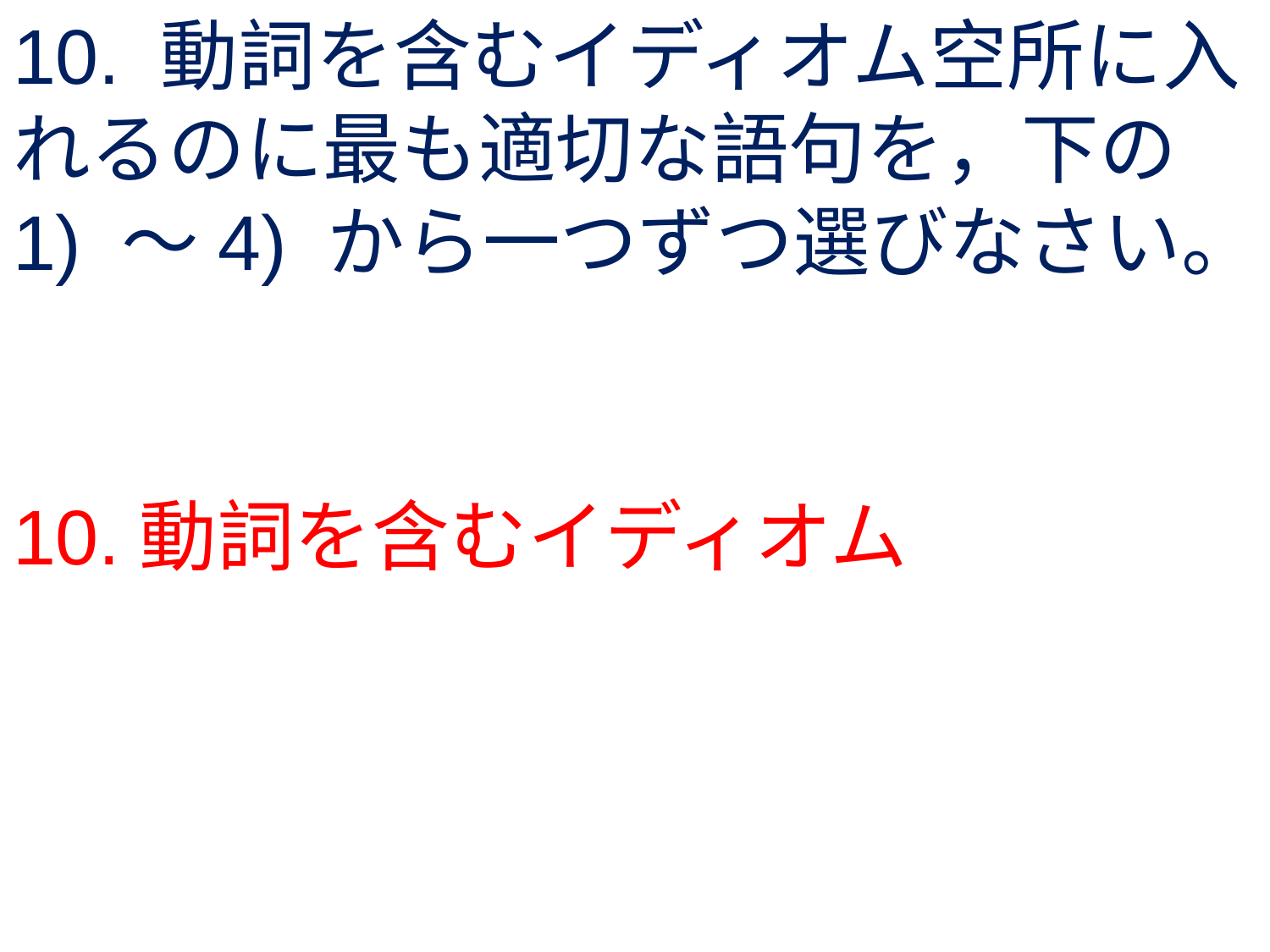

# 10. 動詞を含むイディオム空所に入れるのに最も適切な語句を，下の1) 〜4) から一つずつ選びなさい。
10.動詞を含むイディオム